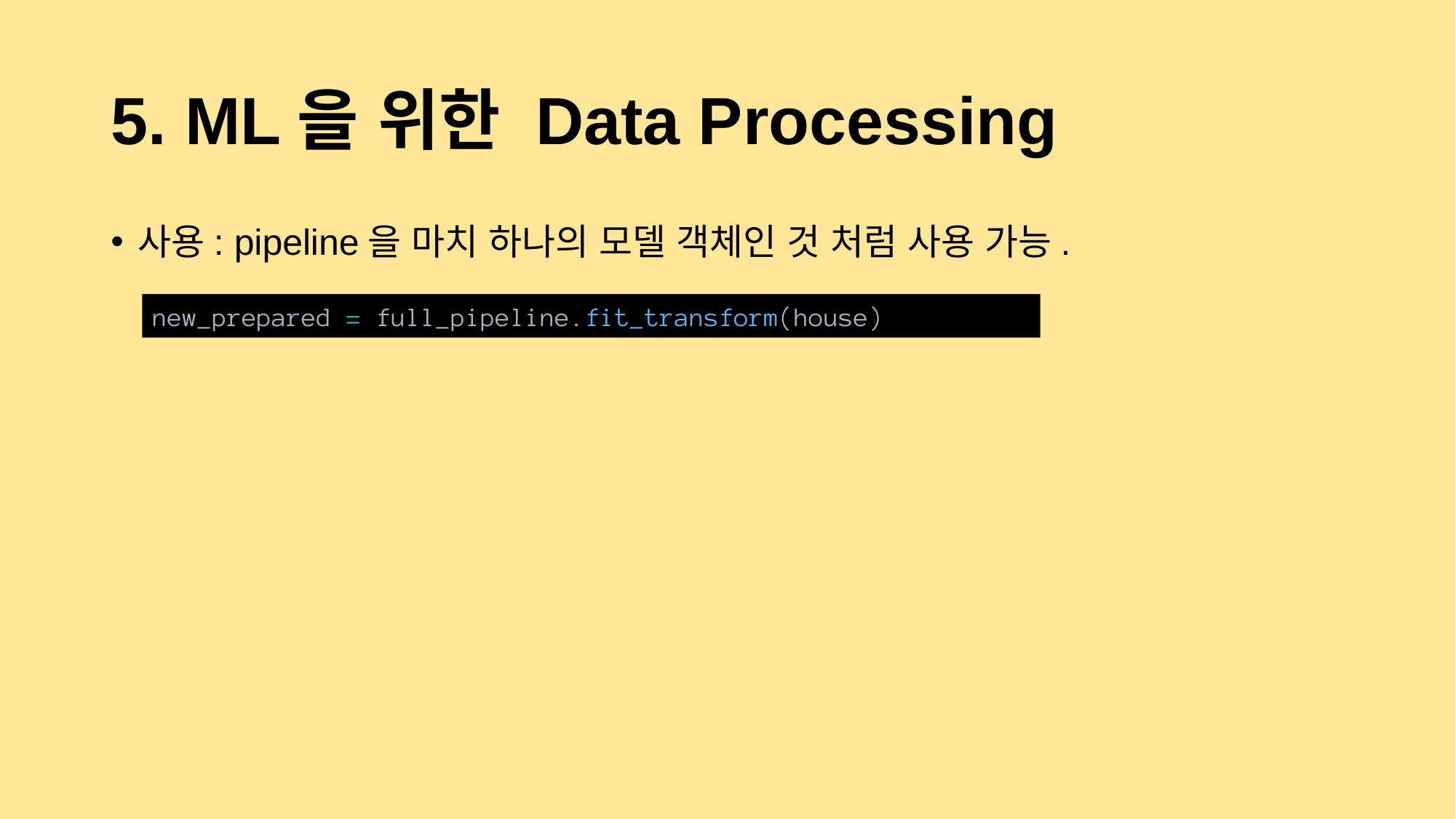

# 5. ML을 위한 Data Processing
사용: pipeline을 마치 하나의 모델 객체인 것 처럼 사용 가능.

new_prepared = full_pipeline.fit_transform(house)